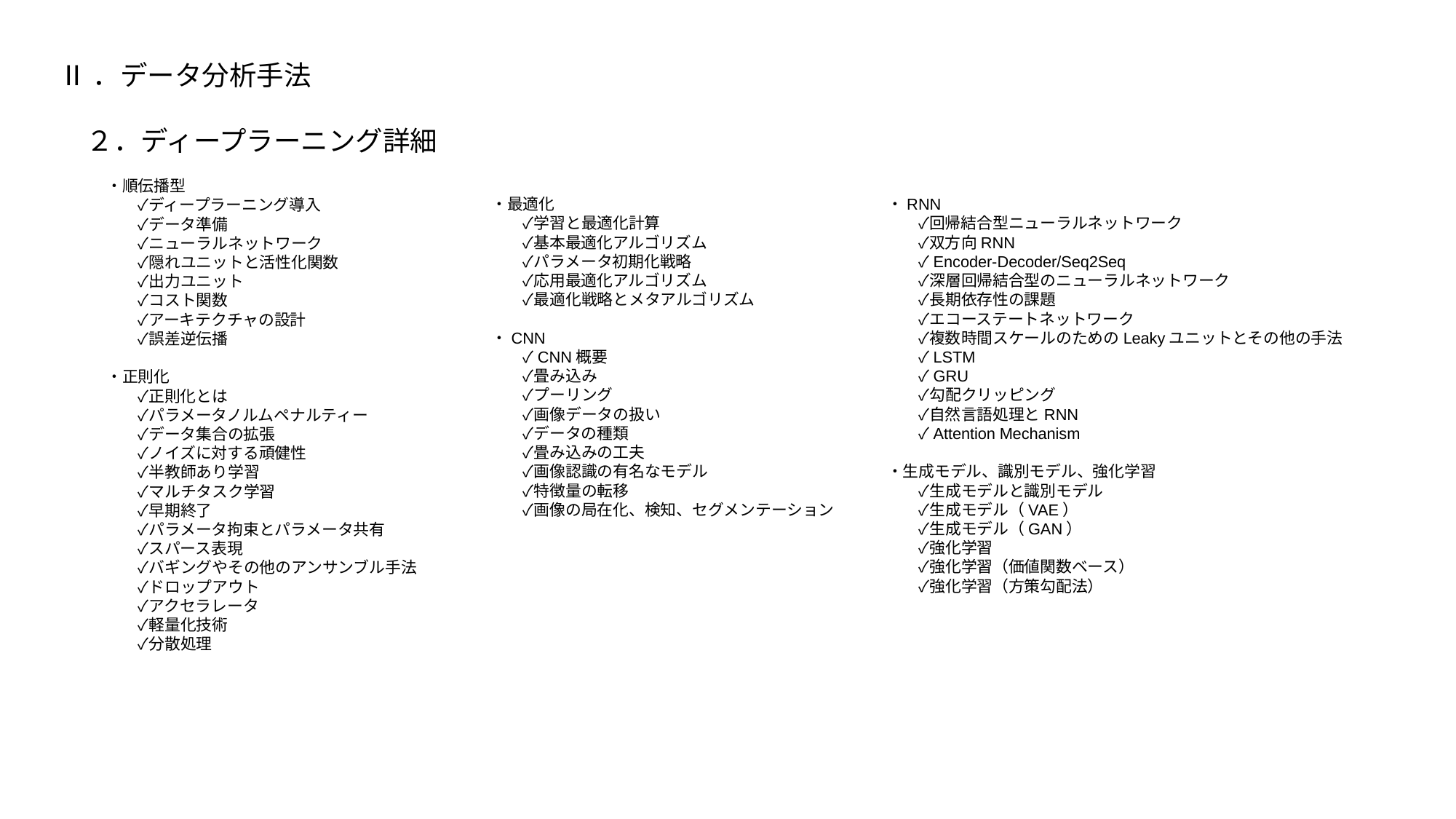

Ⅱ．データ分析手法

　２．ディープラーニング詳細

　　　・順伝播型
　　　　　✓ディープラーニング導入
　　　　　✓データ準備
　　　　　✓ニューラルネットワーク
　　　　　✓隠れユニットと活性化関数
　　　　　✓出力ユニット
　　　　　✓コスト関数
　　　　　✓アーキテクチャの設計
　　　　　✓誤差逆伝播

　　　・正則化
　　　　　✓正則化とは
　　　　　✓パラメータノルムペナルティー
　　　　　✓データ集合の拡張
　　　　　✓ノイズに対する頑健性
　　　　　✓半教師あり学習
　　　　　✓マルチタスク学習
　　　　　✓早期終了
　　　　　✓パラメータ拘束とパラメータ共有
　　　　　✓スパース表現
　　　　　✓バギングやその他のアンサンブル手法
　　　　　✓ドロップアウト
　　　　　✓アクセラレータ
　　　　　✓軽量化技術
　　　　　✓分散処理

　　　・最適化
　　　　　✓学習と最適化計算
　　　　　✓基本最適化アルゴリズム
　　　　　✓パラメータ初期化戦略
　　　　　✓応用最適化アルゴリズム
　　　　　✓最適化戦略とメタアルゴリズム

　　　・CNN
　　　　　✓CNN概要
　　　　　✓畳み込み
　　　　　✓プーリング
　　　　　✓画像データの扱い
　　　　　✓データの種類
　　　　　✓畳み込みの工夫
　　　　　✓画像認識の有名なモデル
　　　　　✓特徴量の転移
　　　　　✓画像の局在化、検知、セグメンテーション

　　　・RNN
　　　　　✓回帰結合型ニューラルネットワーク
　　　　　✓双方向RNN
　　　　　✓Encoder-Decoder/Seq2Seq
　　　　　✓深層回帰結合型のニューラルネットワーク
　　　　　✓長期依存性の課題
　　　　　✓エコーステートネットワーク
　　　　　✓複数時間スケールのためのLeakyユニットとその他の手法
　　　　　✓LSTM
　　　　　✓GRU
　　　　　✓勾配クリッピング
　　　　　✓自然言語処理とRNN
　　　　　✓Attention Mechanism

　　　・生成モデル、識別モデル、強化学習
　　　　　✓生成モデルと識別モデル
　　　　　✓生成モデル（VAE）
　　　　　✓生成モデル（GAN）
　　　　　✓強化学習
　　　　　✓強化学習（価値関数ベース）
　　　　　✓強化学習（方策勾配法）